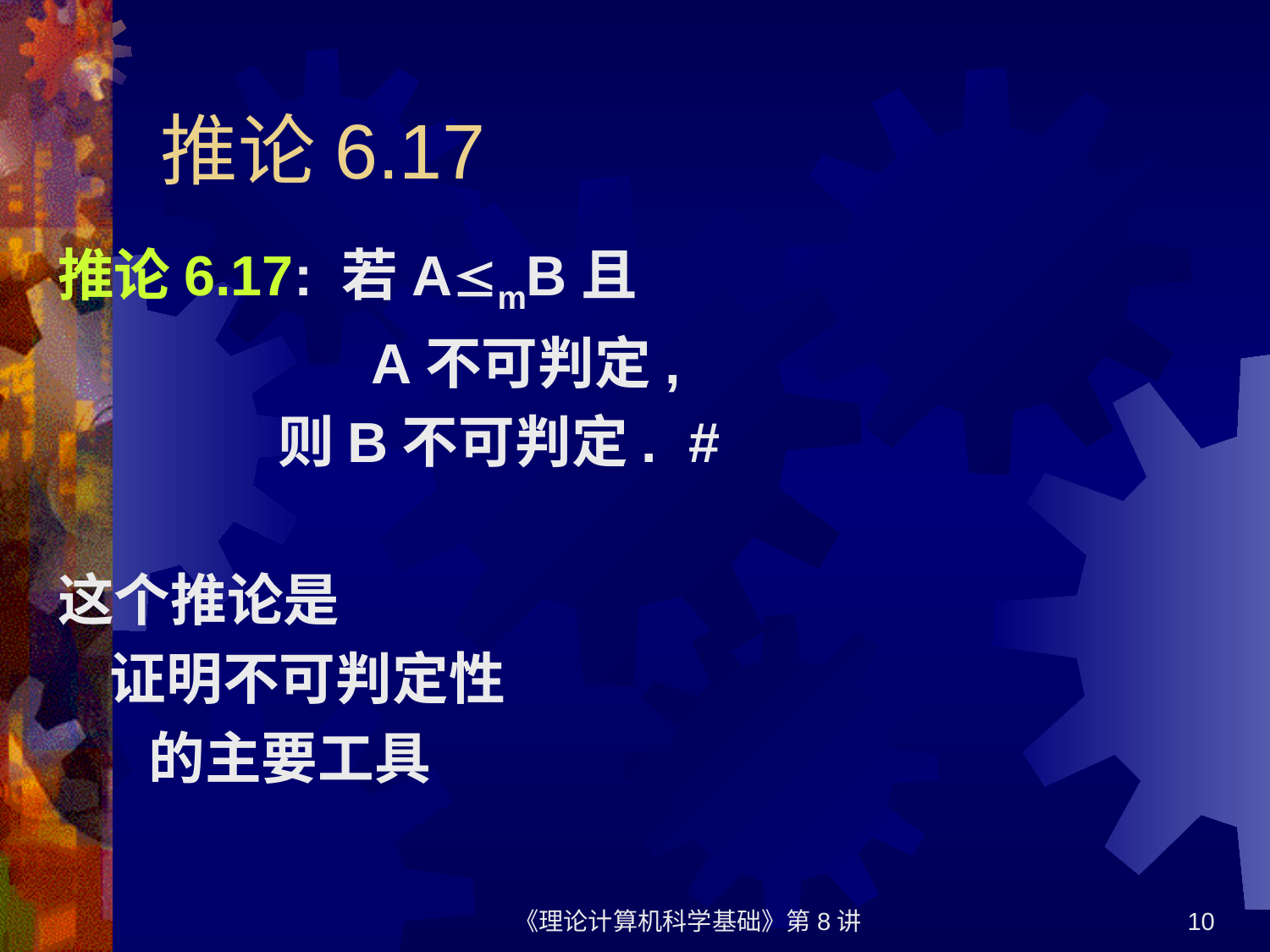

# 推论6.17
推论6.17: 若A≤mB且
                    A不可判定,
                则B不可判定.  #

这个推论是
   证明不可判定性
      的主要工具
《理论计算机科学基础》第8讲
10